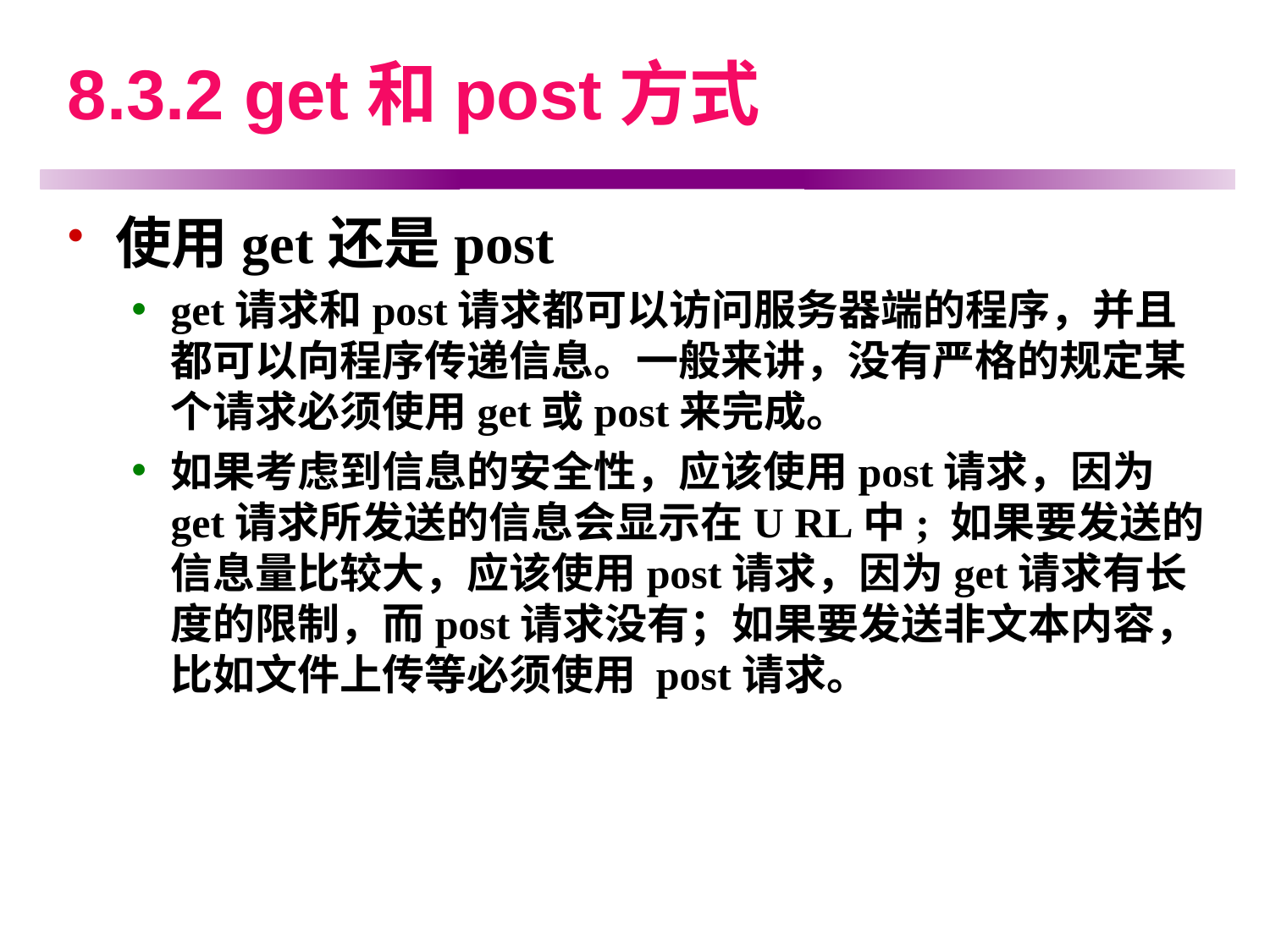

# 8.3.2 get和post方式
使用get还是post
get请求和post请求都可以访问服务器端的程序，并且都可以向程序传递信息。一般来讲，没有严格的规定某个请求必须使用get或post来完成。
如果考虑到信息的安全性，应该使用post请求，因为get请求所发送的信息会显示在U RL中; 如果要发送的信息量比较大，应该使用post请求，因为get请求有长度的限制，而post请求没有；如果要发送非文本内容，比如文件上传等必须使用 post请求。